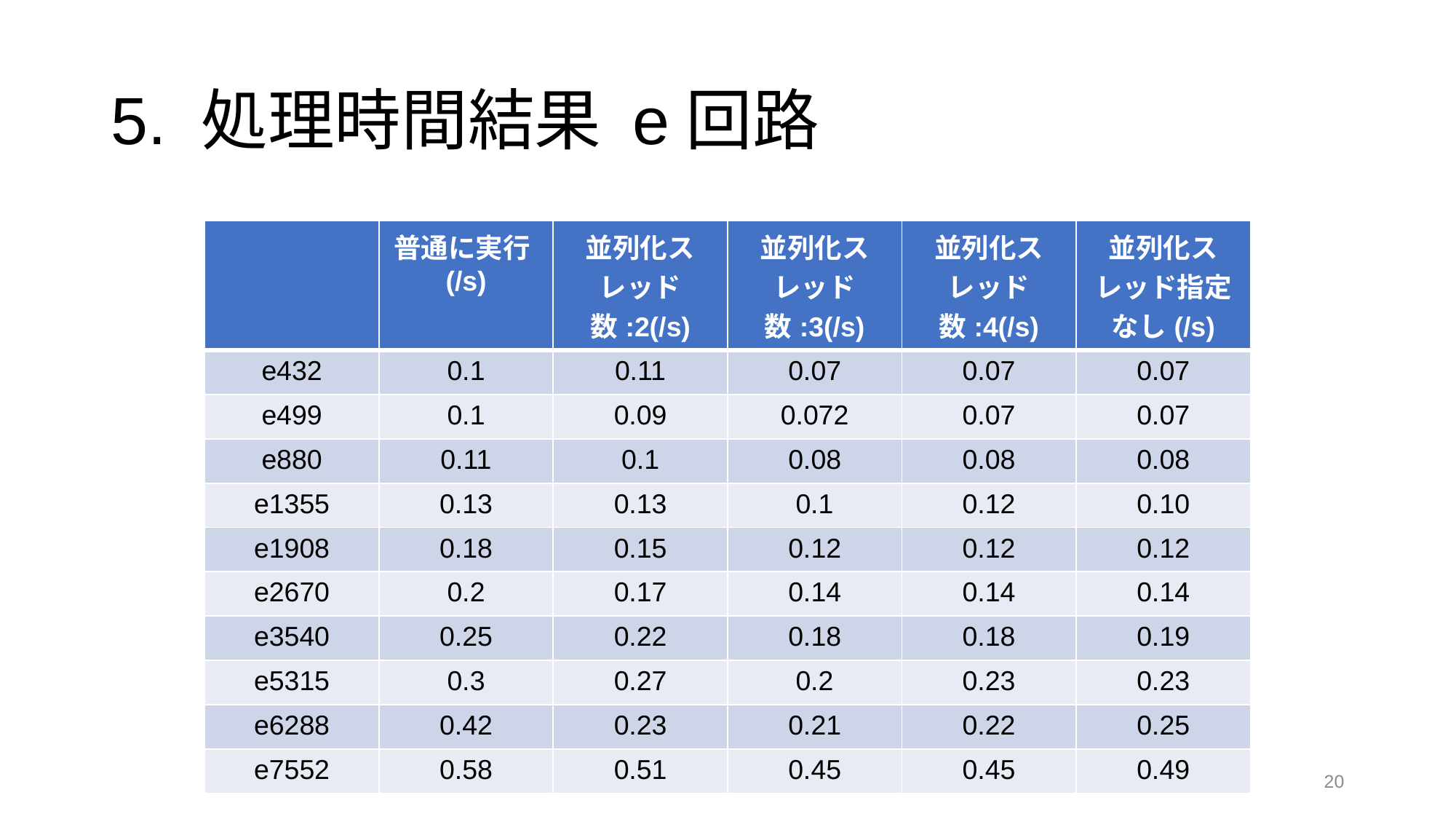

# 5. 処理時間結果 e回路
|  | 普通に実行(/s) | 並列化スレッド数:2(/s) | 並列化スレッド数:3(/s) | 並列化スレッド数:4(/s) | 並列化スレッド指定なし(/s) |
| --- | --- | --- | --- | --- | --- |
| e432 | 0.1 | 0.11 | 0.07 | 0.07 | 0.07 |
| e499 | 0.1 | 0.09 | 0.072 | 0.07 | 0.07 |
| e880 | 0.11 | 0.1 | 0.08 | 0.08 | 0.08 |
| e1355 | 0.13 | 0.13 | 0.1 | 0.12 | 0.10 |
| e1908 | 0.18 | 0.15 | 0.12 | 0.12 | 0.12 |
| e2670 | 0.2 | 0.17 | 0.14 | 0.14 | 0.14 |
| e3540 | 0.25 | 0.22 | 0.18 | 0.18 | 0.19 |
| e5315 | 0.3 | 0.27 | 0.2 | 0.23 | 0.23 |
| e6288 | 0.42 | 0.23 | 0.21 | 0.22 | 0.25 |
| e7552 | 0.58 | 0.51 | 0.45 | 0.45 | 0.49 |
20